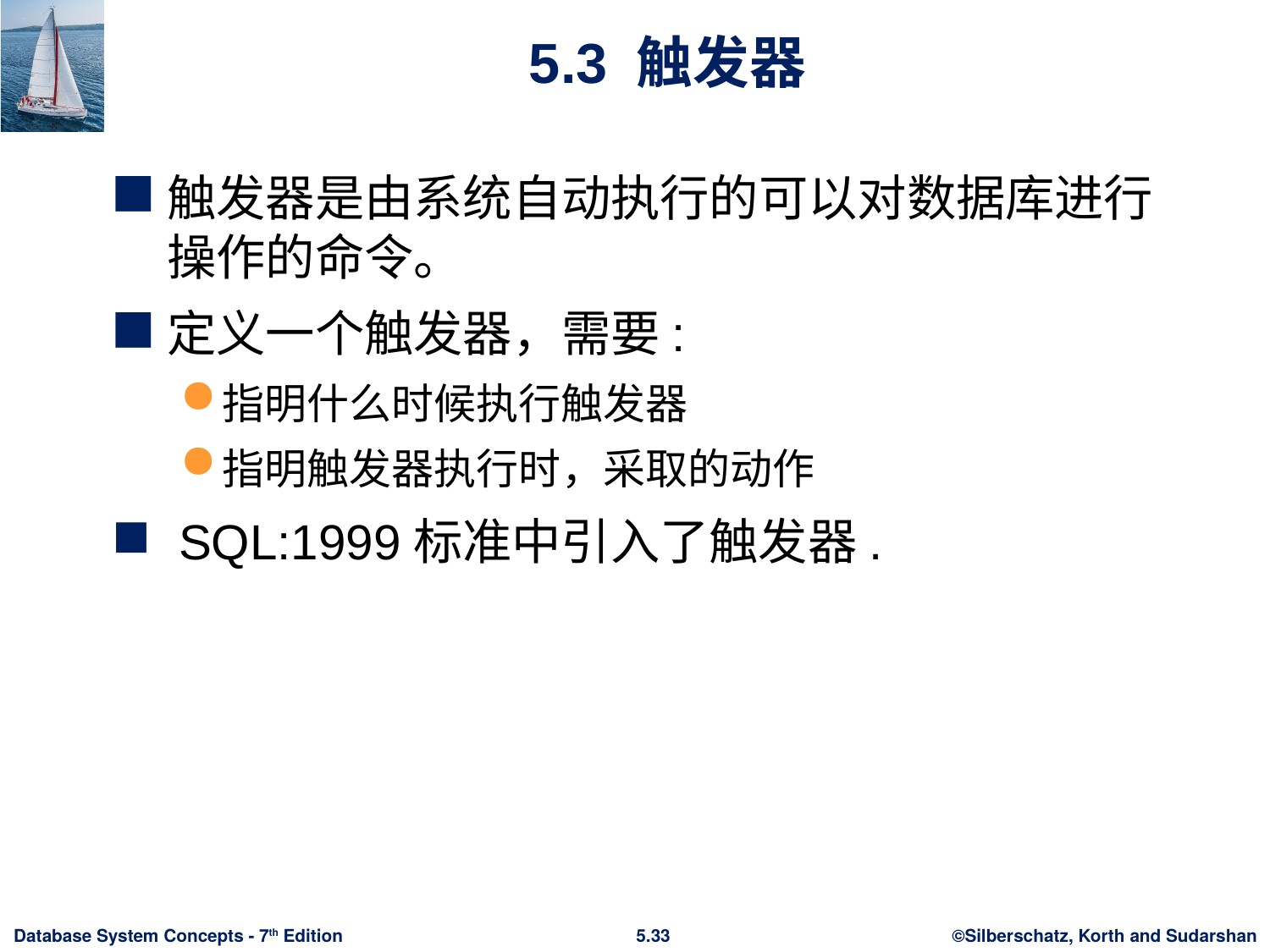

# 5.3 触发器
触发器是由系统自动执行的可以对数据库进行操作的命令。
定义一个触发器，需要:
指明什么时候执行触发器
指明触发器执行时，采取的动作
 SQL:1999标准中引入了触发器.